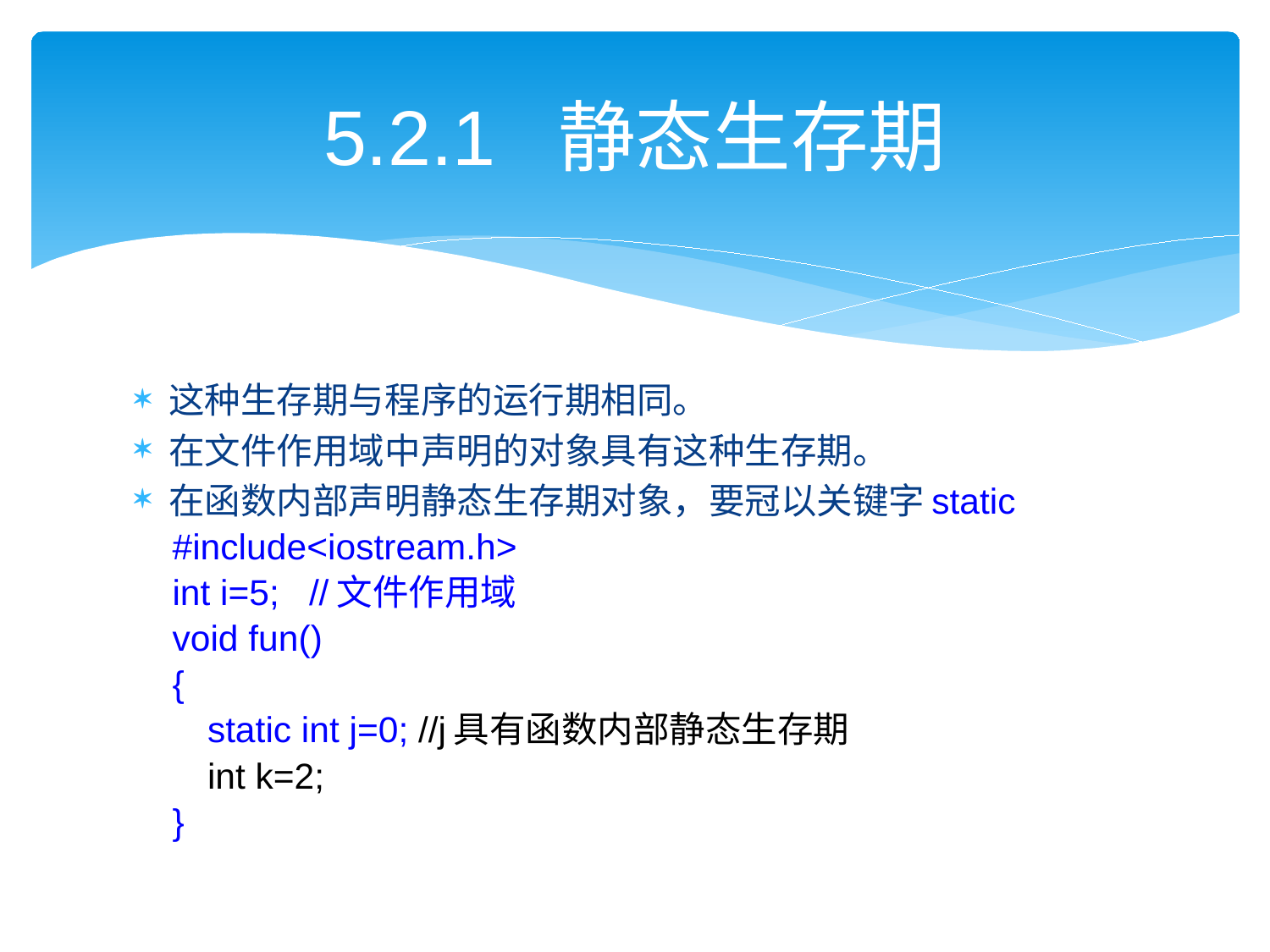

# 5.2.1  静态生存期
这种生存期与程序的运行期相同。
在文件作用域中声明的对象具有这种生存期。
在函数内部声明静态生存期对象，要冠以关键字static
#include<iostream.h>
int i=5;   //文件作用域
void fun()
{
	static int j=0; //j具有函数内部静态生存期
	int k=2;
}